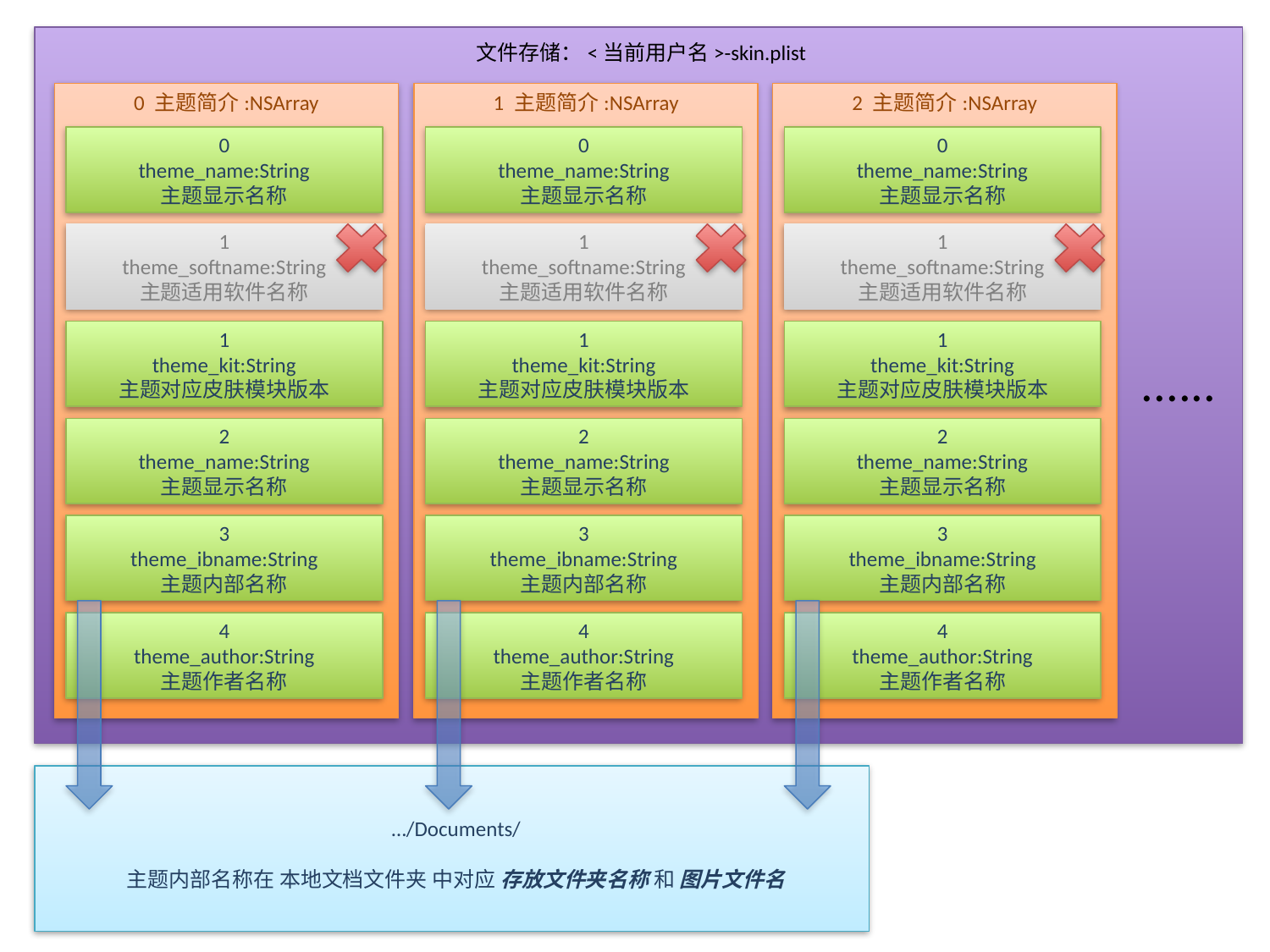

文件存储：<当前用户名>-skin.plist

0 主题简介:NSArray
0
theme_name:String
主题显示名称

1
theme_softname:String
主题适用软件名称
1
theme_kit:String
主题对应皮肤模块版本
2
theme_name:String
主题显示名称
3
theme_ibname:String
主题内部名称
4
theme_author:String
主题作者名称

1 主题简介:NSArray
0
theme_name:String
主题显示名称

1
theme_softname:String
主题适用软件名称
1
theme_kit:String
主题对应皮肤模块版本
2
theme_name:String
主题显示名称
3
theme_ibname:String
主题内部名称
4
theme_author:String
主题作者名称

2 主题简介:NSArray
0
theme_name:String
主题显示名称

1
theme_softname:String
主题适用软件名称
1
theme_kit:String
主题对应皮肤模块版本
2
theme_name:String
主题显示名称
3
theme_ibname:String
主题内部名称
4
theme_author:String
主题作者名称
......

…/Documents/

主题内部名称在 本地文档文件夹 中对应 存放文件夹名称 和 图片文件名